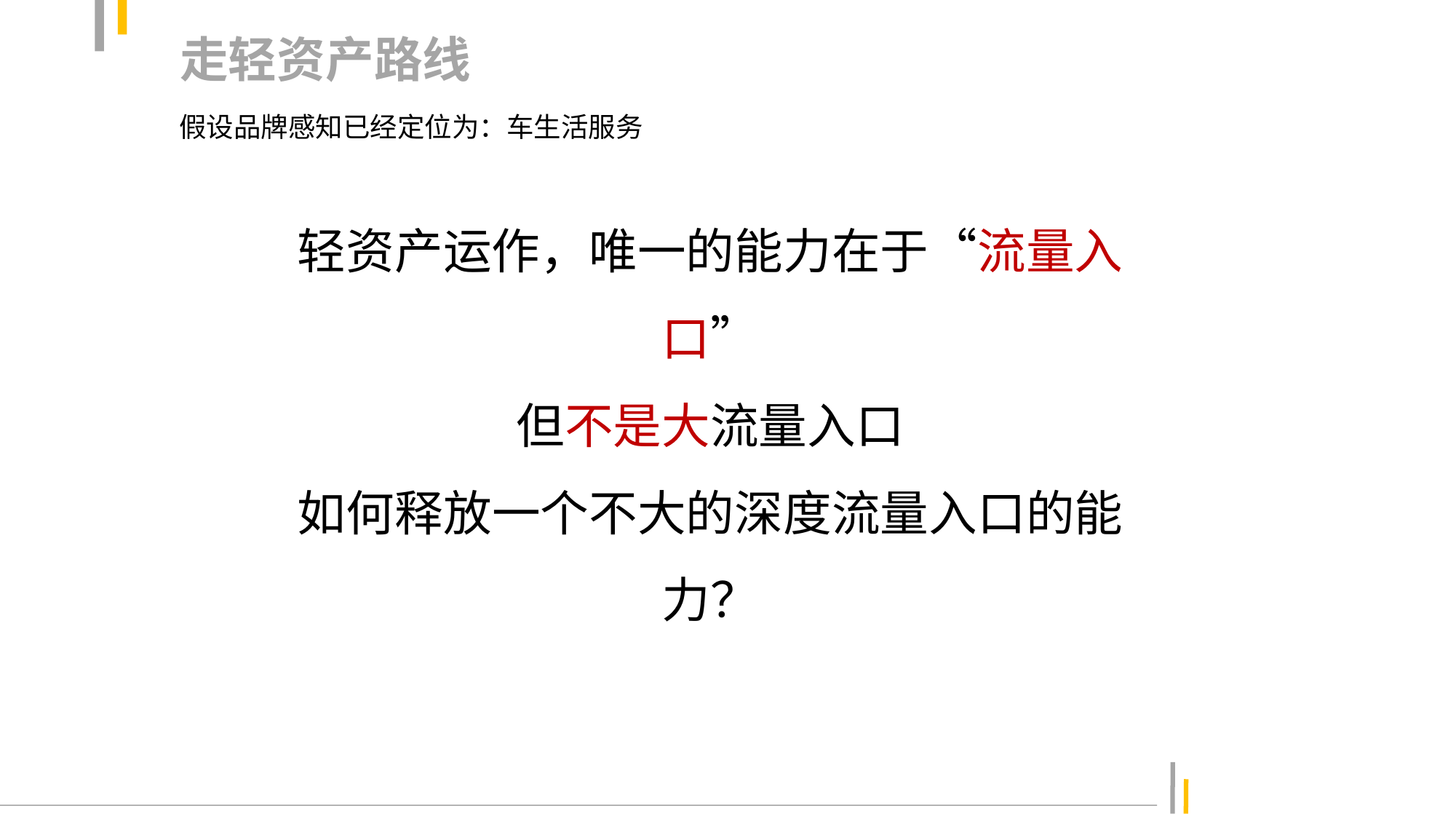

走轻资产路线
假设品牌感知已经定位为：车生活服务
轻资产运作，唯一的能力在于“流量入口”
但不是大流量入口
如何释放一个不大的深度流量入口的能力？